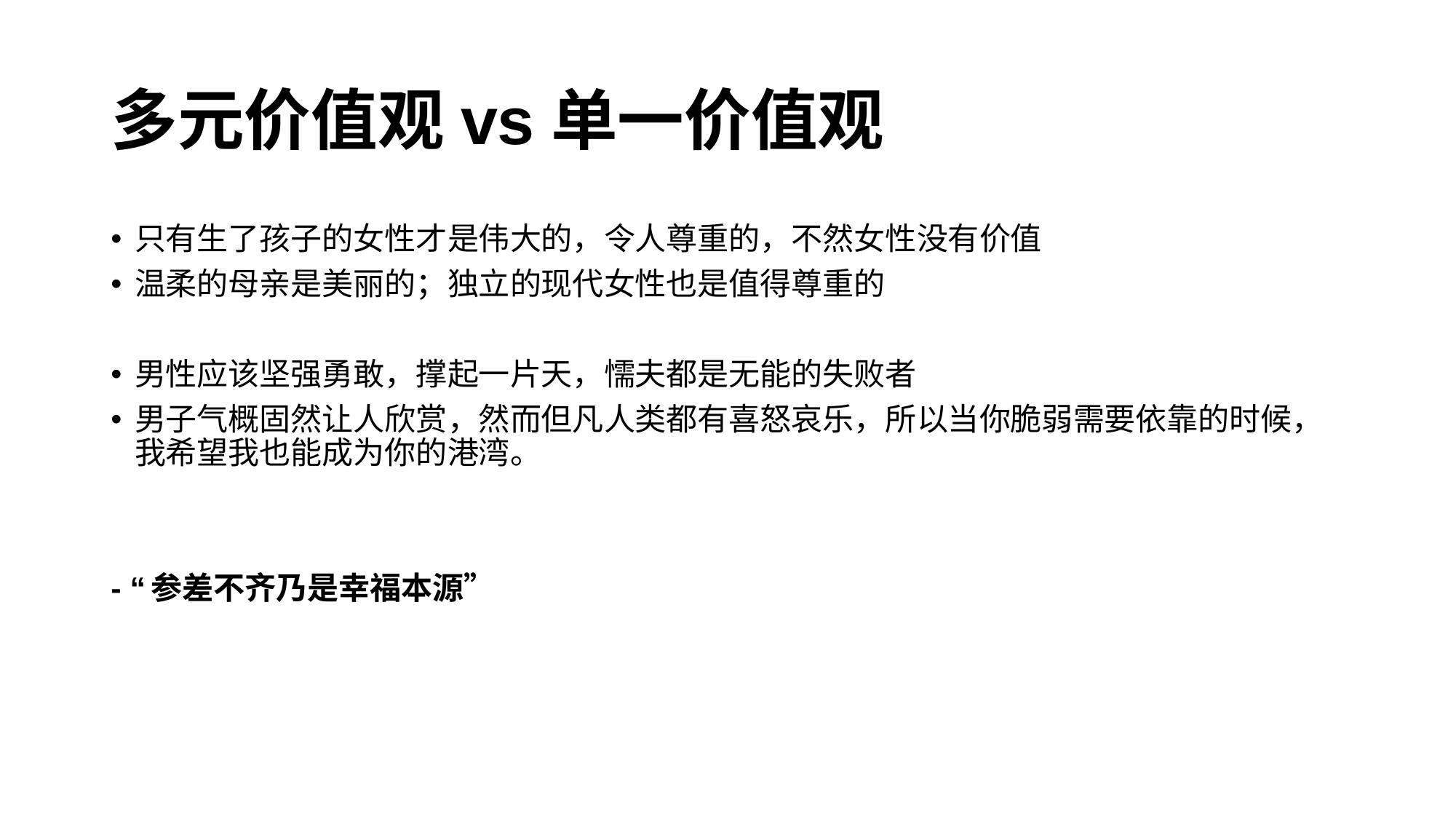

# 多元价值观vs单一价值观
只有生了孩子的女性才是伟大的，令人尊重的，不然女性没有价值
温柔的母亲是美丽的；独立的现代女性也是值得尊重的

男性应该坚强勇敢，撑起一片天，懦夫都是无能的失败者
男子气概固然让人欣赏，然而但凡人类都有喜怒哀乐，所以当你脆弱需要依靠的时候，我希望我也能成为你的港湾。

- “参差不齐乃是幸福本源”